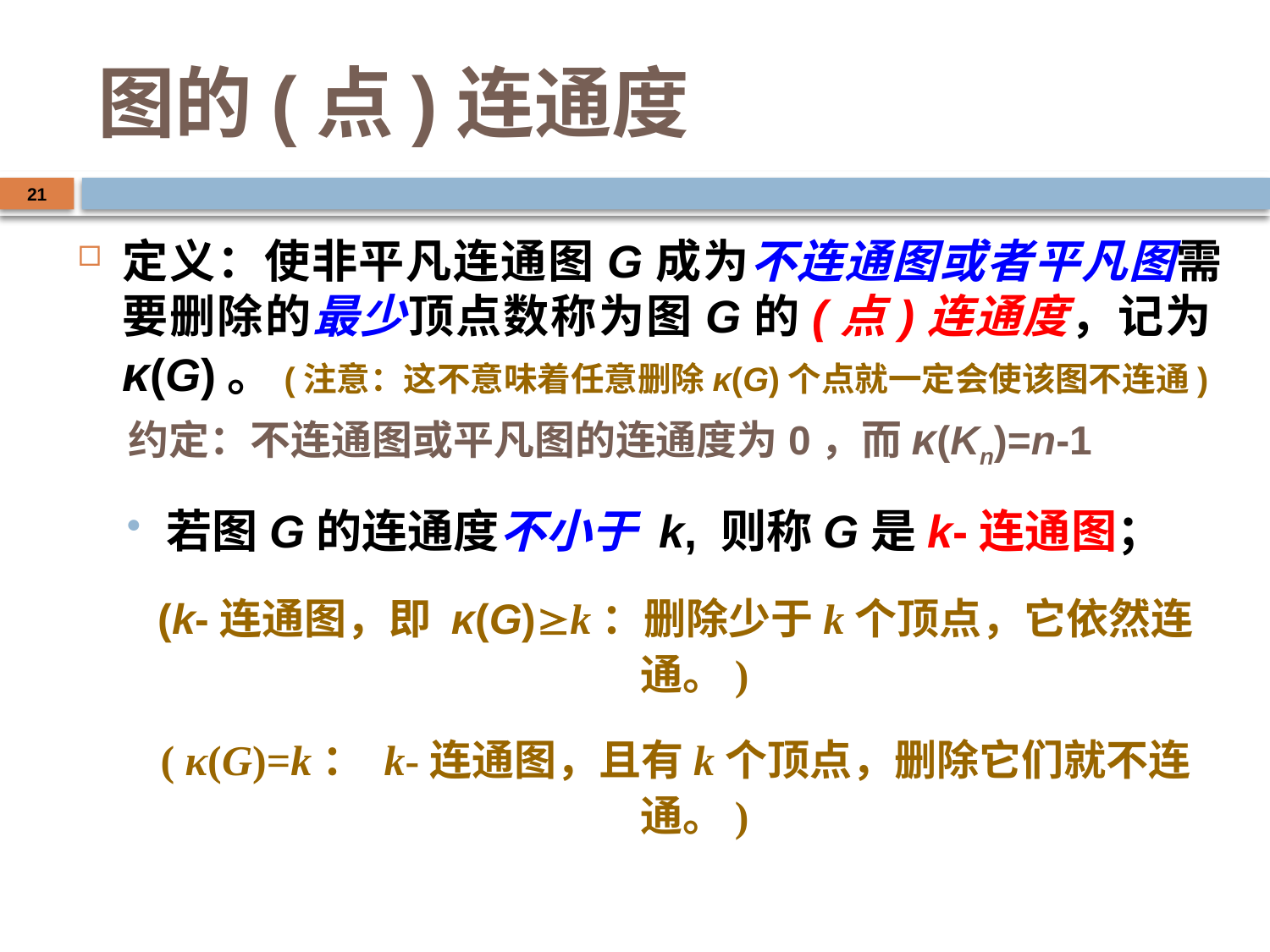

# 图的(点)连通度
21
定义：使非平凡连通图G成为不连通图或者平凡图需要删除的最少顶点数称为图G的(点)连通度，记为κ(G)。(注意：这不意味着任意删除κ(G)个点就一定会使该图不连通)
约定：不连通图或平凡图的连通度为0，而κ(Kn)=n-1
若图G的连通度不小于 k, 则称G是k-连通图；
(k-连通图，即 κ(G)≥k：删除少于k个顶点，它依然连通。)
( κ(G)=k： k-连通图，且有k个顶点，删除它们就不连通。)